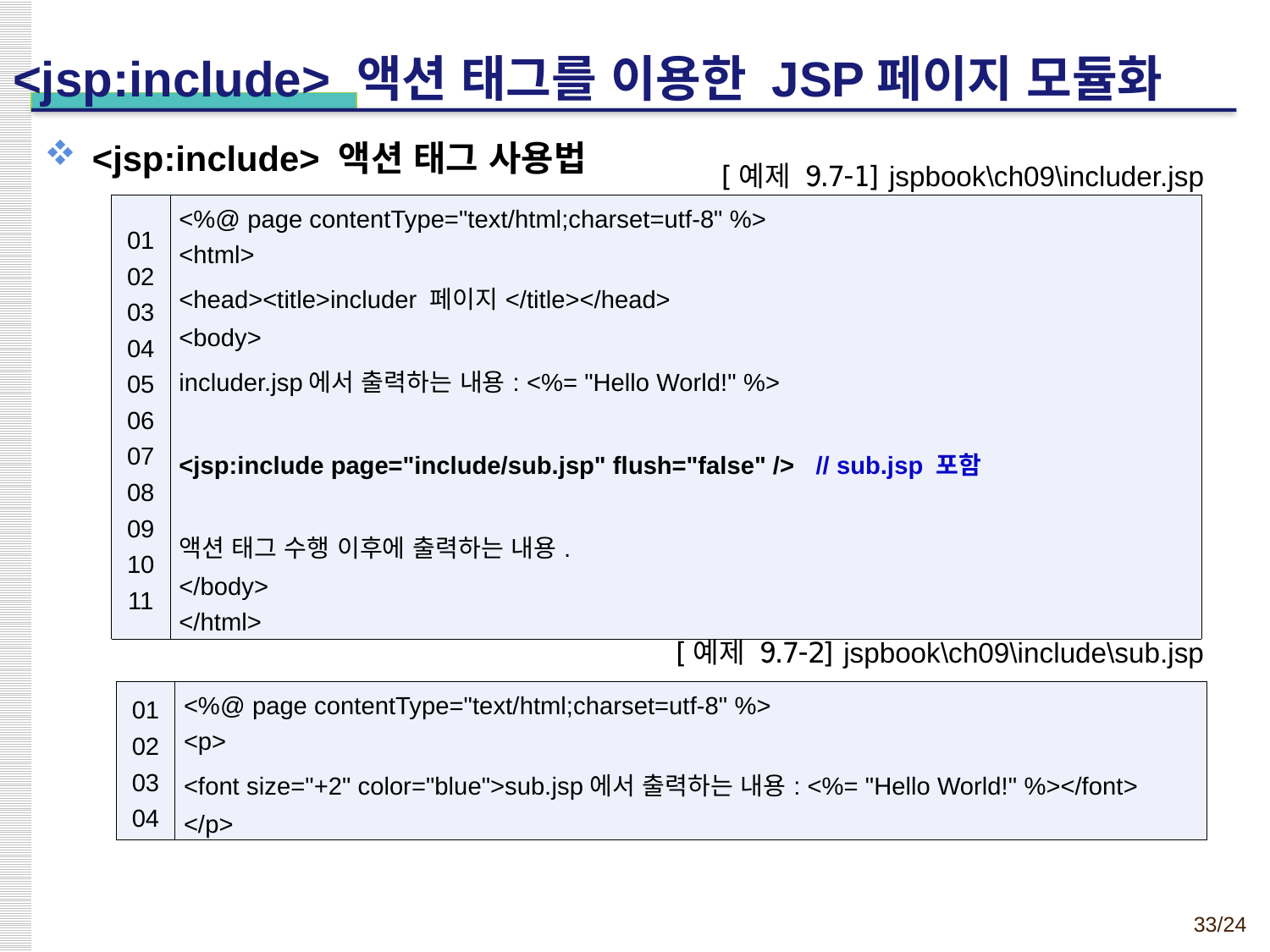

# <jsp:include> 액션 태그를 이용한 JSP페이지 모듈화
<jsp:include> 액션 태그 사용법
[예제 9.7-1] jspbook\ch09\includer.jsp
| 01 02 03 04 05 06 07 08 09 10 11 | <%@ page contentType="text/html;charset=utf-8" %> <html> <head><title>includer 페이지</title></head> <body> includer.jsp에서 출력하는 내용: <%= "Hello World!" %> <jsp:include page="include/sub.jsp" flush="false" /> // sub.jsp 포함 액션 태그 수행 이후에 출력하는 내용. </body> </html> |
| --- | --- |
[예제 9.7-2] jspbook\ch09\include\sub.jsp
| 01 02 03 04 | <%@ page contentType="text/html;charset=utf-8" %> <p> <font size="+2" color="blue">sub.jsp에서 출력하는 내용: <%= "Hello World!" %></font> </p> |
| --- | --- |